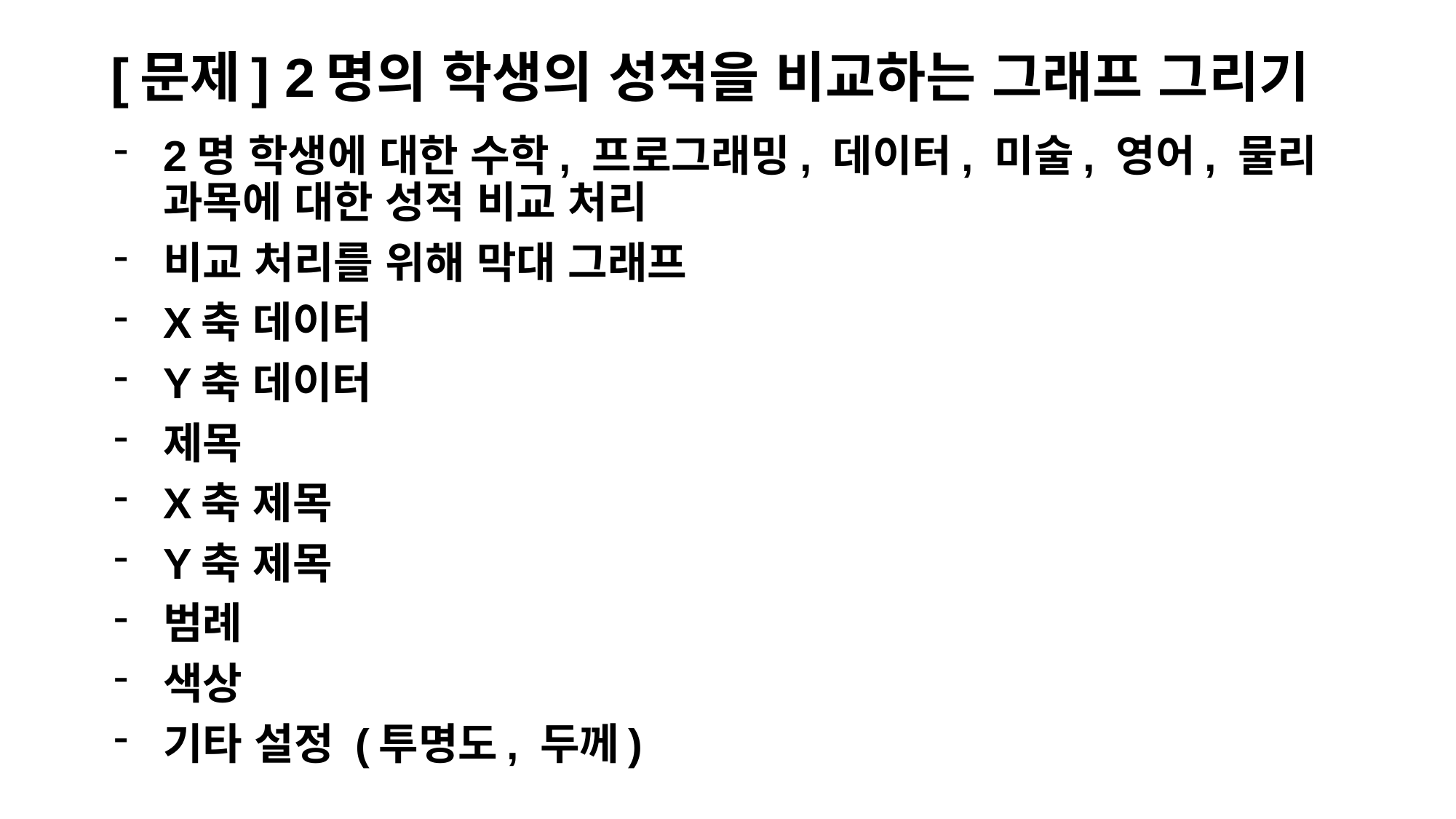

# [문제] 2명의 학생의 성적을 비교하는 그래프 그리기
2명 학생에 대한 수학, 프로그래밍, 데이터, 미술, 영어, 물리 과목에 대한 성적 비교 처리
비교 처리를 위해 막대 그래프
X축 데이터
Y축 데이터
제목
X축 제목
Y축 제목
범례
색상
기타 설정 (투명도, 두께)